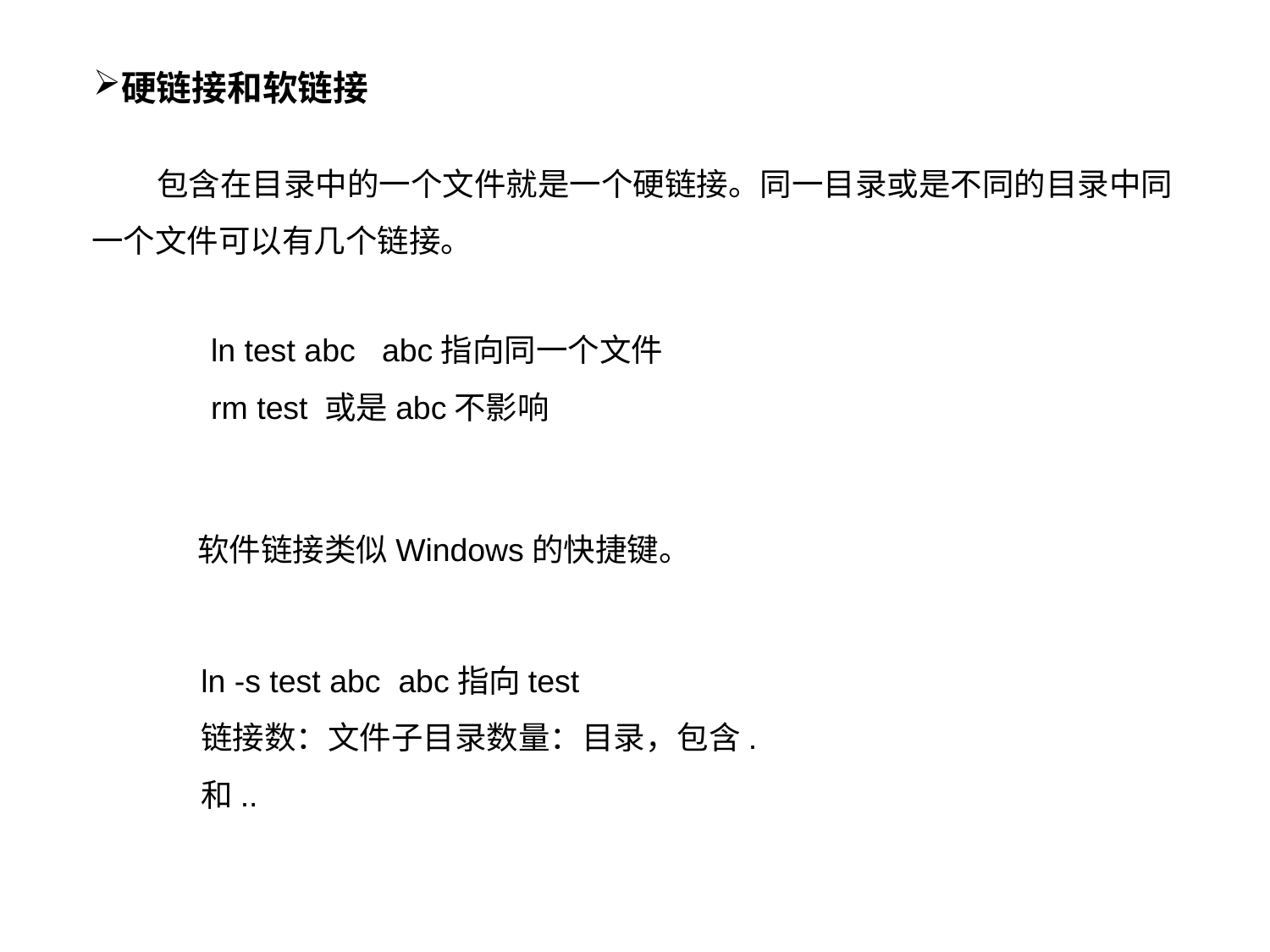

硬链接和软链接
        包含在目录中的一个文件就是一个硬链接。同一目录或是不同的目录中同一个文件可以有几个链接。
ln test abc   abc指向同一个文件
rm test 或是abc不影响
软件链接类似Windows的快捷键。
ln -s test abc  abc指向test
链接数：文件子目录数量：目录，包含.和..